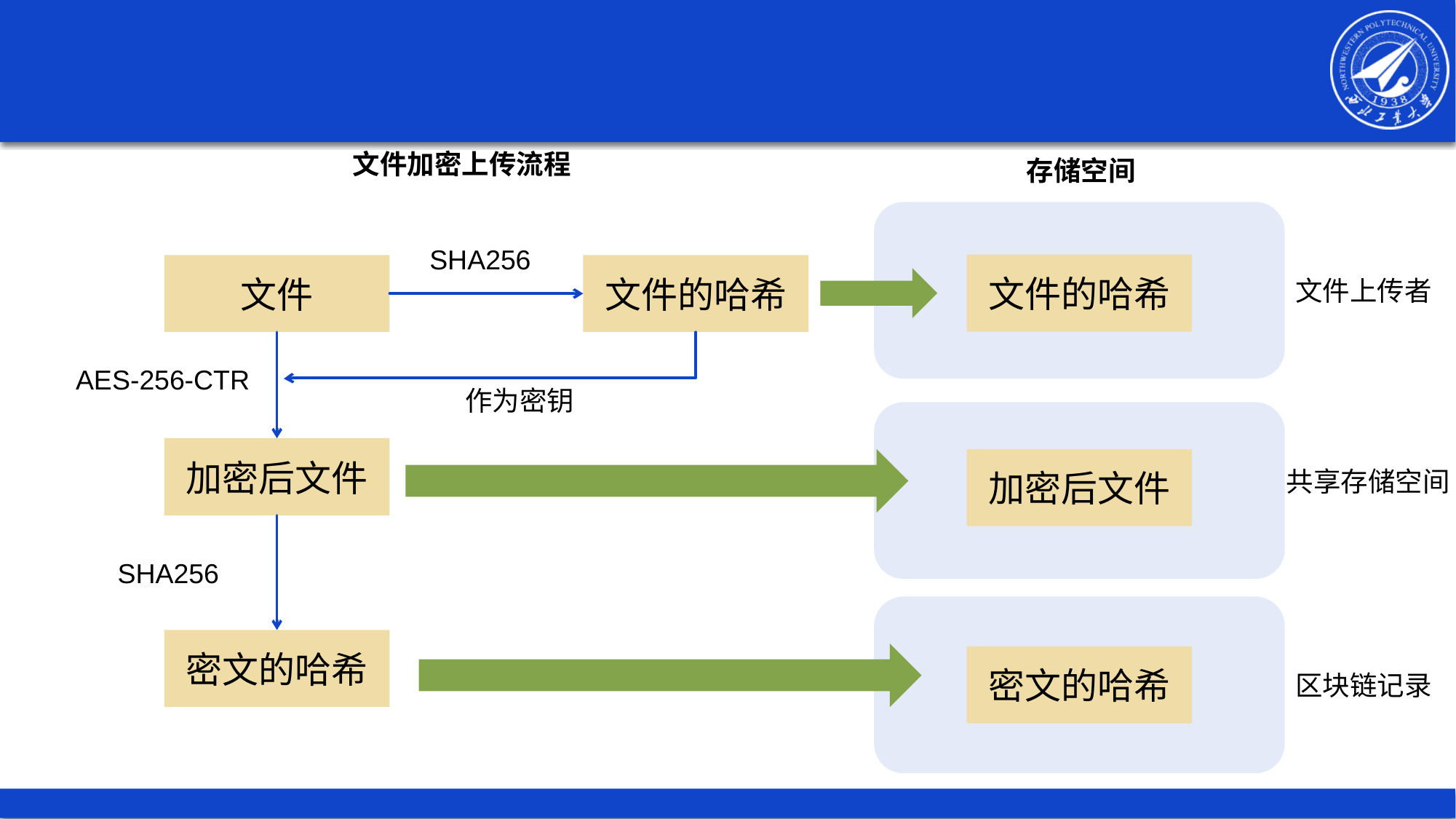

文件加密上传流程
存储空间

SHA256
文件的哈希
文件
文件的哈希

文件上传者
AES-256-CTR
作为密钥

加密后文件

加密后文件
共享存储空间
SHA256

密文的哈希

密文的哈希
区块链记录